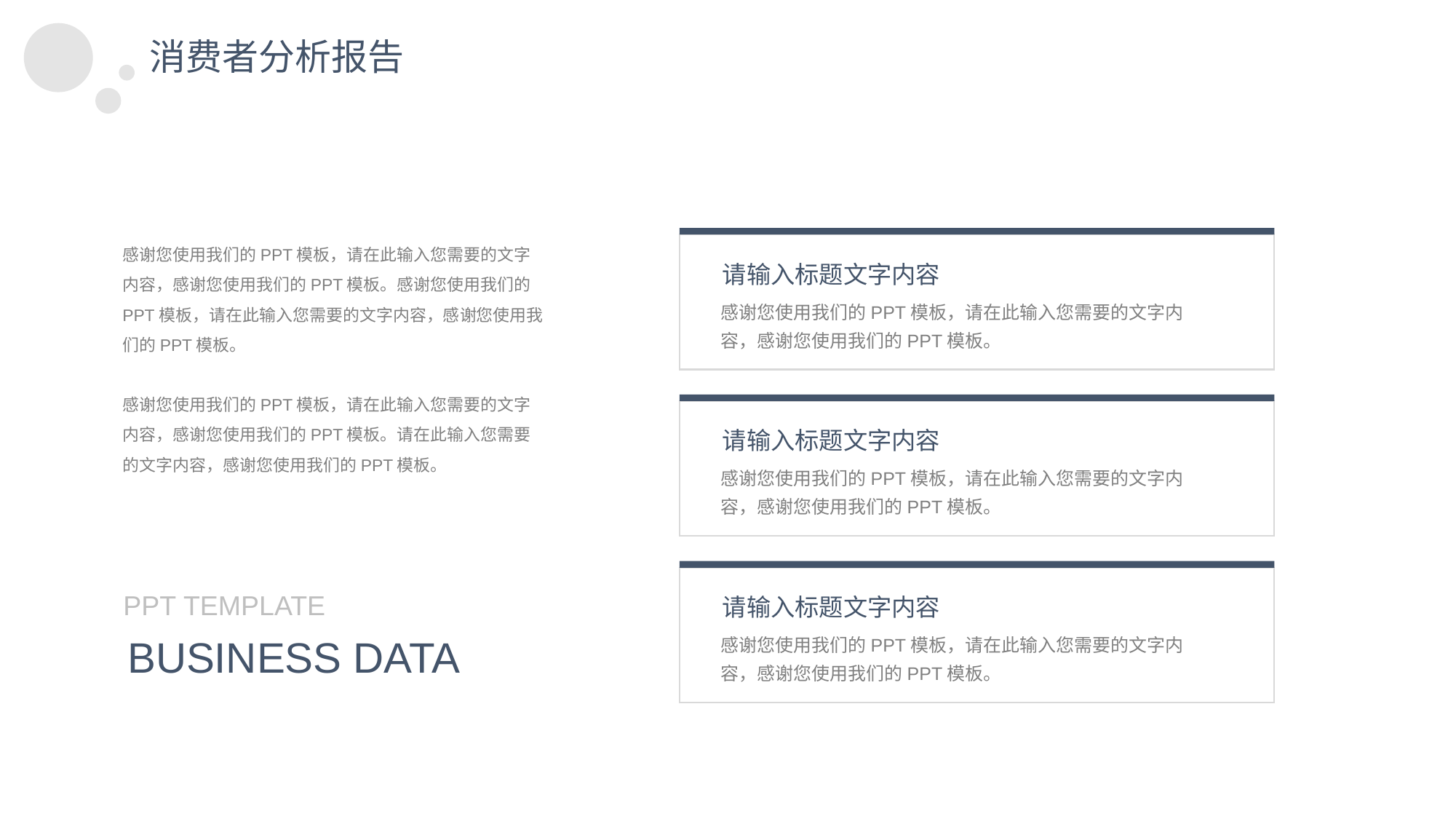

消费者分析报告

感谢您使用我们的PPT模板，请在此输入您需要的文字内容，感谢您使用我们的PPT模板。感谢您使用我们的PPT模板，请在此输入您需要的文字内容，感谢您使用我们的PPT模板。

感谢您使用我们的PPT模板，请在此输入您需要的文字内容，感谢您使用我们的PPT模板。请在此输入您需要的文字内容，感谢您使用我们的PPT模板。

请输入标题文字内容
感谢您使用我们的PPT模板，请在此输入您需要的文字内容，感谢您使用我们的PPT模板。

请输入标题文字内容
感谢您使用我们的PPT模板，请在此输入您需要的文字内容，感谢您使用我们的PPT模板。

PPT TEMPLATE
请输入标题文字内容
感谢您使用我们的PPT模板，请在此输入您需要的文字内容，感谢您使用我们的PPT模板。
BUSINESS DATA